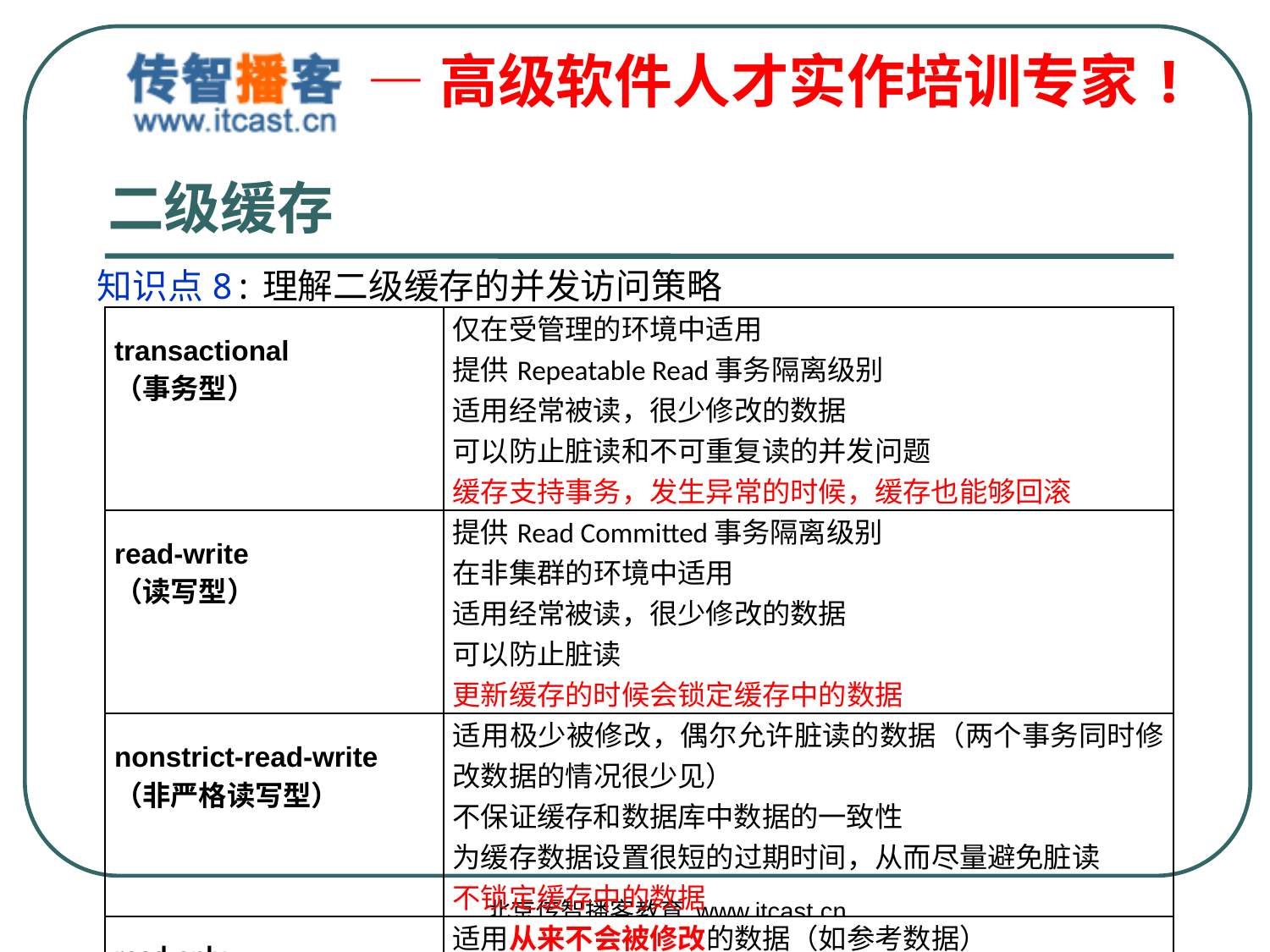

# 二级缓存
知识点8:理解二级缓存的并发访问策略
| transactional （事务型） | 仅在受管理的环境中适用 提供Repeatable Read事务隔离级别 适用经常被读，很少修改的数据 可以防止脏读和不可重复读的并发问题 缓存支持事务，发生异常的时候，缓存也能够回滚 |
| --- | --- |
| read-write （读写型） | 提供Read Committed事务隔离级别 在非集群的环境中适用 适用经常被读，很少修改的数据 可以防止脏读 更新缓存的时候会锁定缓存中的数据 |
| nonstrict-read-write （非严格读写型） | 适用极少被修改，偶尔允许脏读的数据（两个事务同时修改数据的情况很少见） 不保证缓存和数据库中数据的一致性 为缓存数据设置很短的过期时间，从而尽量避免脏读 不锁定缓存中的数据 |
| read-only （只读型） | 适用从来不会被修改的数据（如参考数据） 在此模式下，如果对数据进行更新操作，会有异常 事务隔离级别低，并发性能高 在集群环境中也能完美运作 |
北京传智播客教育 www.itcast.cn